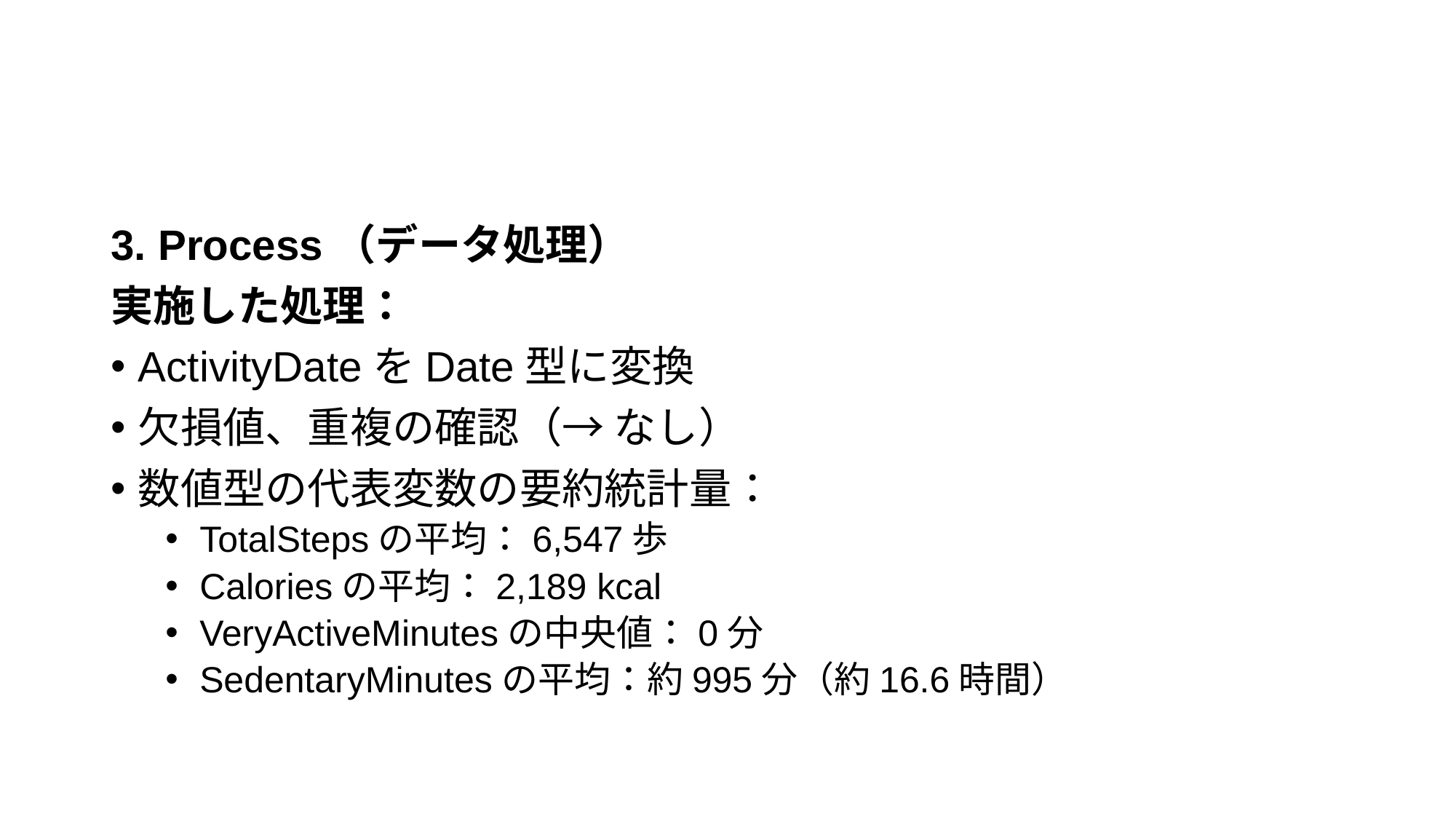

#
3. Process（データ処理）
実施した処理：
ActivityDateをDate型に変換
欠損値、重複の確認（→ なし）
数値型の代表変数の要約統計量：
TotalStepsの平均：6,547歩
Caloriesの平均：2,189 kcal
VeryActiveMinutesの中央値：0分
SedentaryMinutesの平均：約995分（約16.6時間）